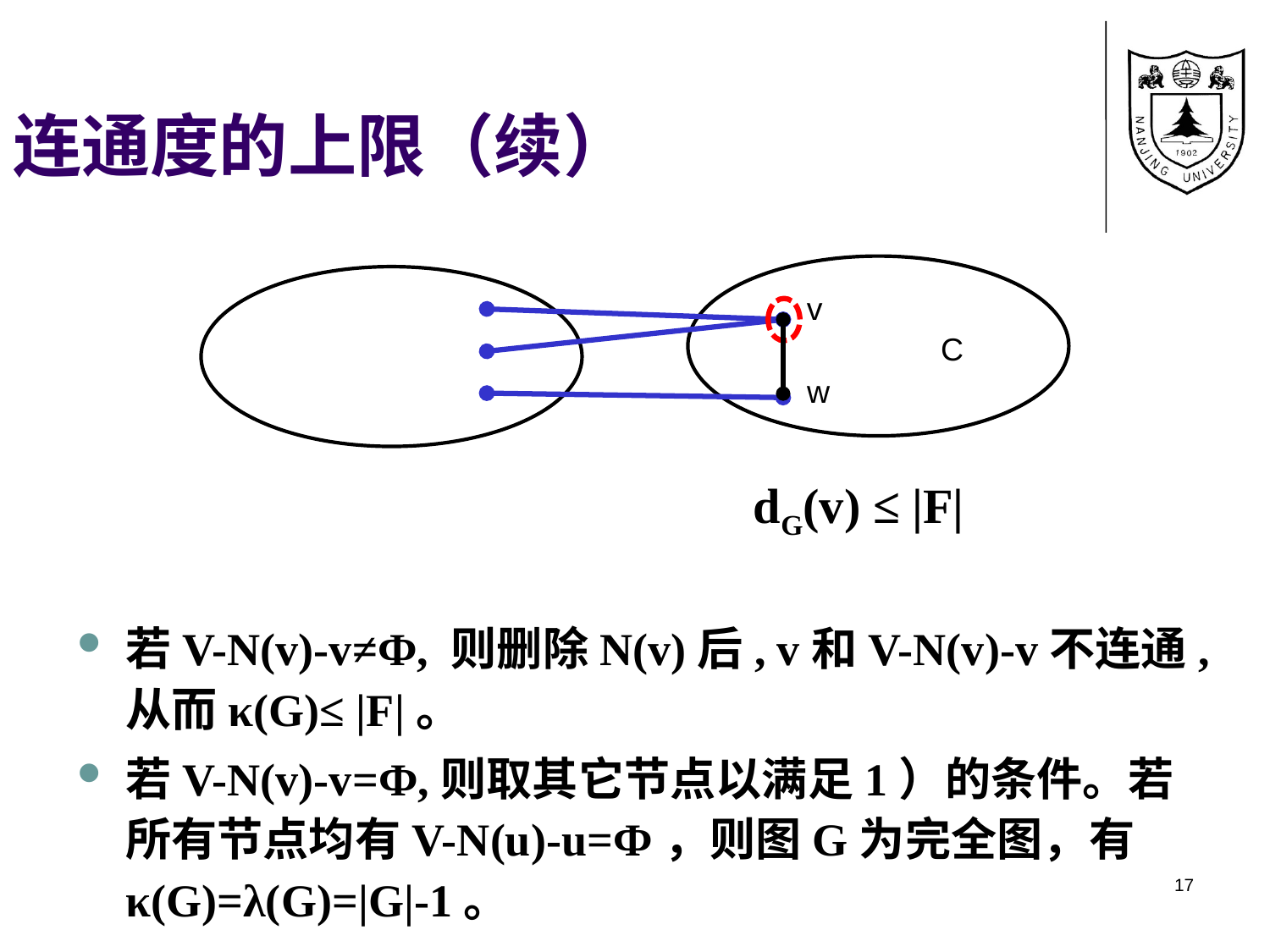

连通度的上限（续）

若V-N(v)-v≠Ф, 则删除N(v)后, v和V-N(v)-v不连通,从而κ(G)≤ |F|。
若V-N(v)-v=Ф,则取其它节点以满足1）的条件。若所有节点均有V-N(u)-u=Ф，则图G为完全图，有κ(G)=λ(G)=|G|-1。

v

w
C
dG(v) ≤ |F|
17